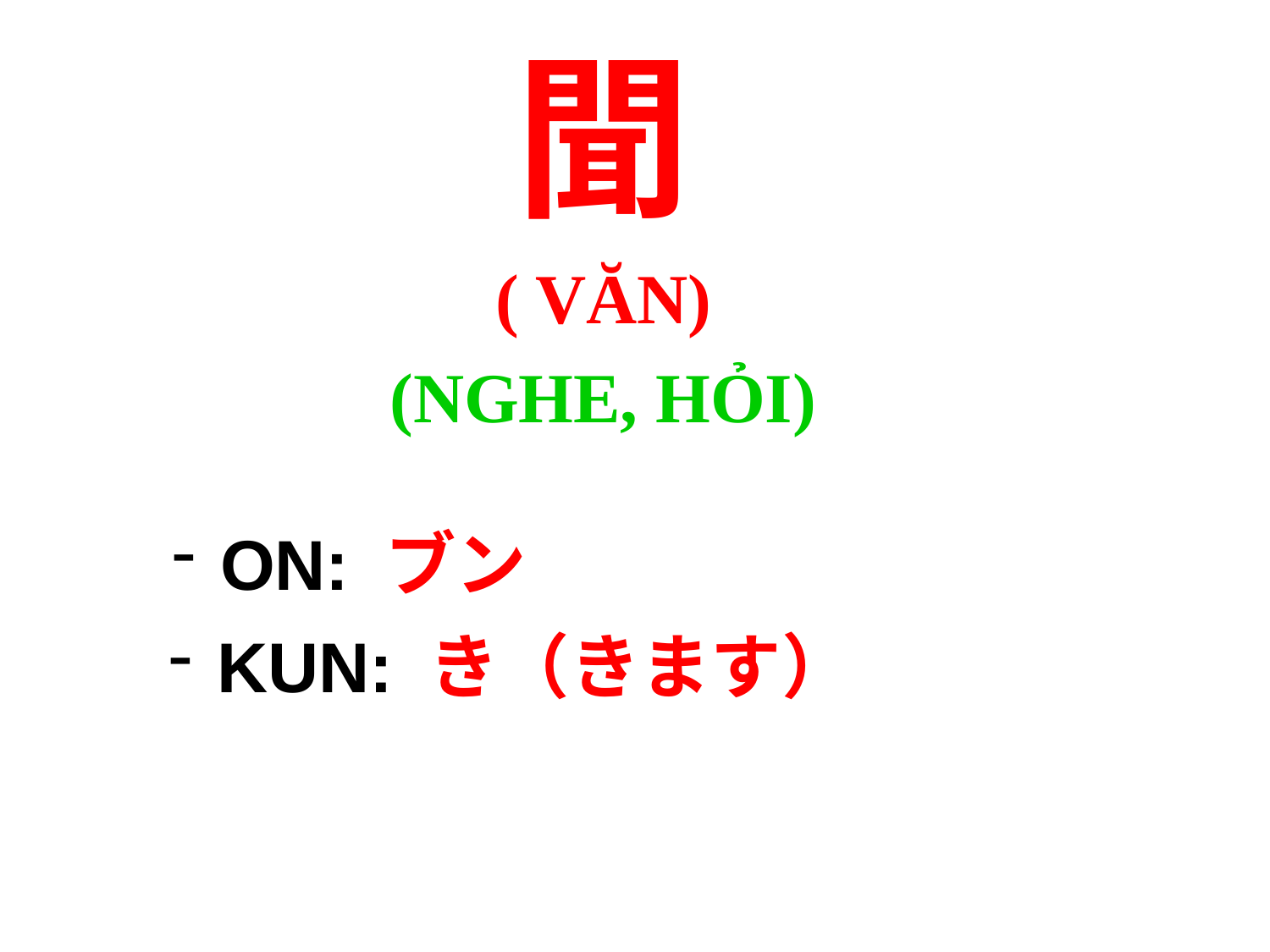

聞
( VĂN)
(NGHE, HỎI)
ON: ブン

KUN: き（きます）